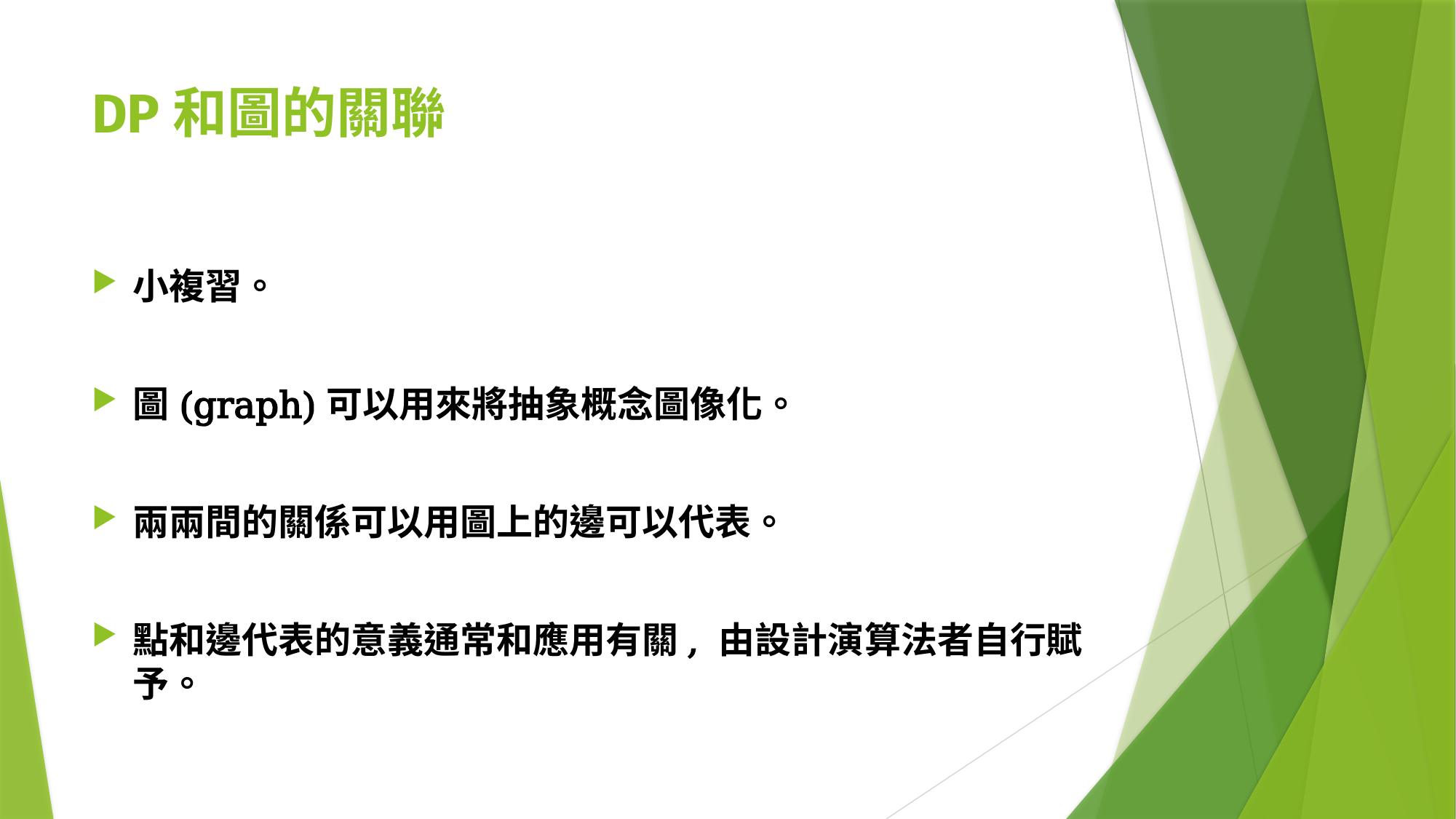

# DP和圖的關聯
小複習。

圖(graph)可以用來將抽象概念圖像化。

兩兩間的關係可以用圖上的邊可以代表。

點和邊代表的意義通常和應用有關, 由設計演算法者自行賦予。